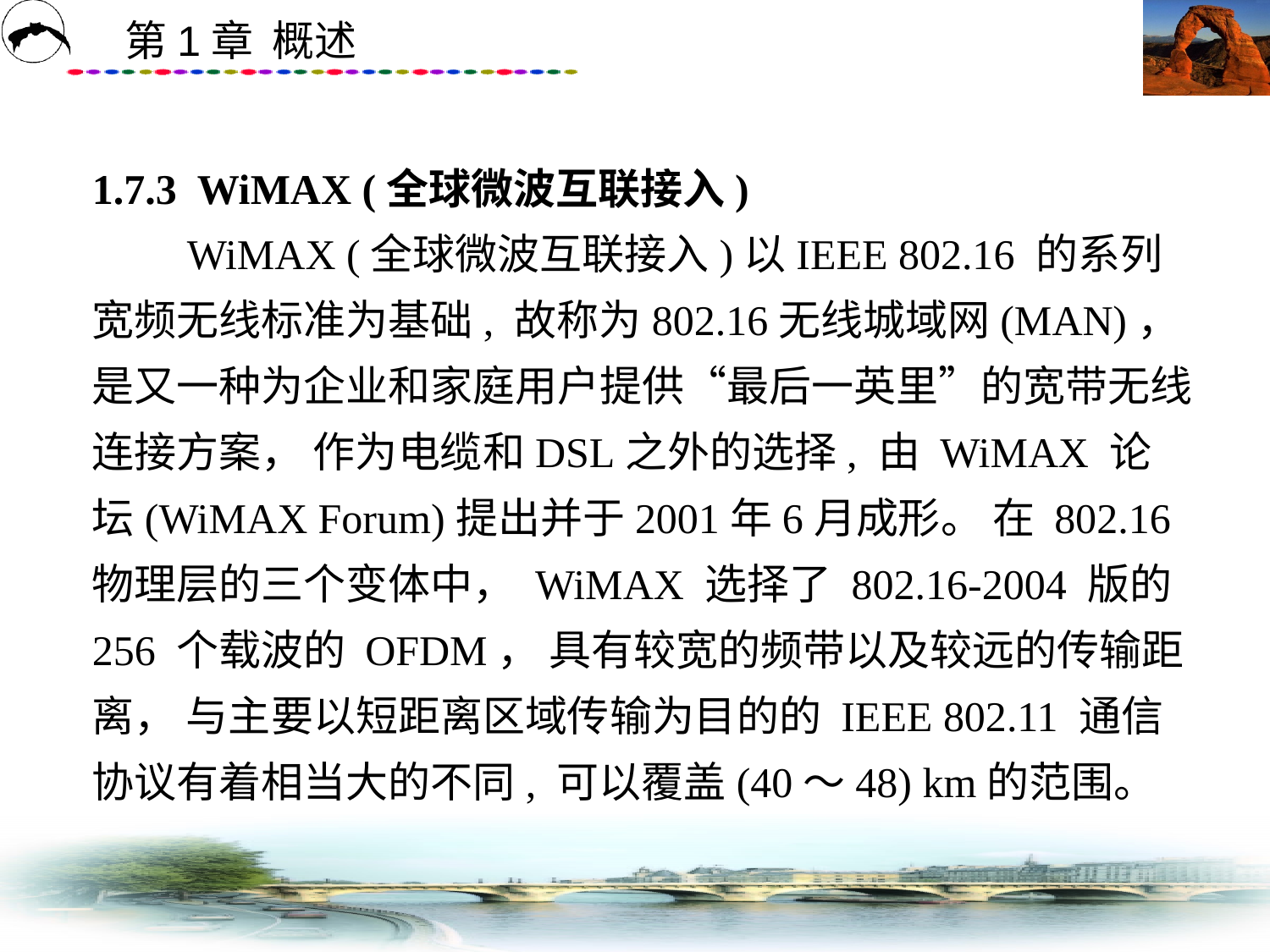

# 1.7.3  WiMAX (全球微波互联接入) 　　WiMAX (全球微波互联接入)以IEEE 802.16 的系列宽频无线标准为基础, 故称为802.16无线城域网(MAN)， 是又一种为企业和家庭用户提供“最后一英里”的宽带无线连接方案， 作为电缆和DSL之外的选择, 由 WiMAX 论坛(WiMAX Forum)提出并于2001年6月成形。 在 802.16 物理层的三个变体中， WiMAX 选择了 802.16-2004 版的 256 个载波的 OFDM， 具有较宽的频带以及较远的传输距离， 与主要以短距离区域传输为目的的 IEEE 802.11 通信协议有着相当大的不同, 可以覆盖(40～48) km的范围。